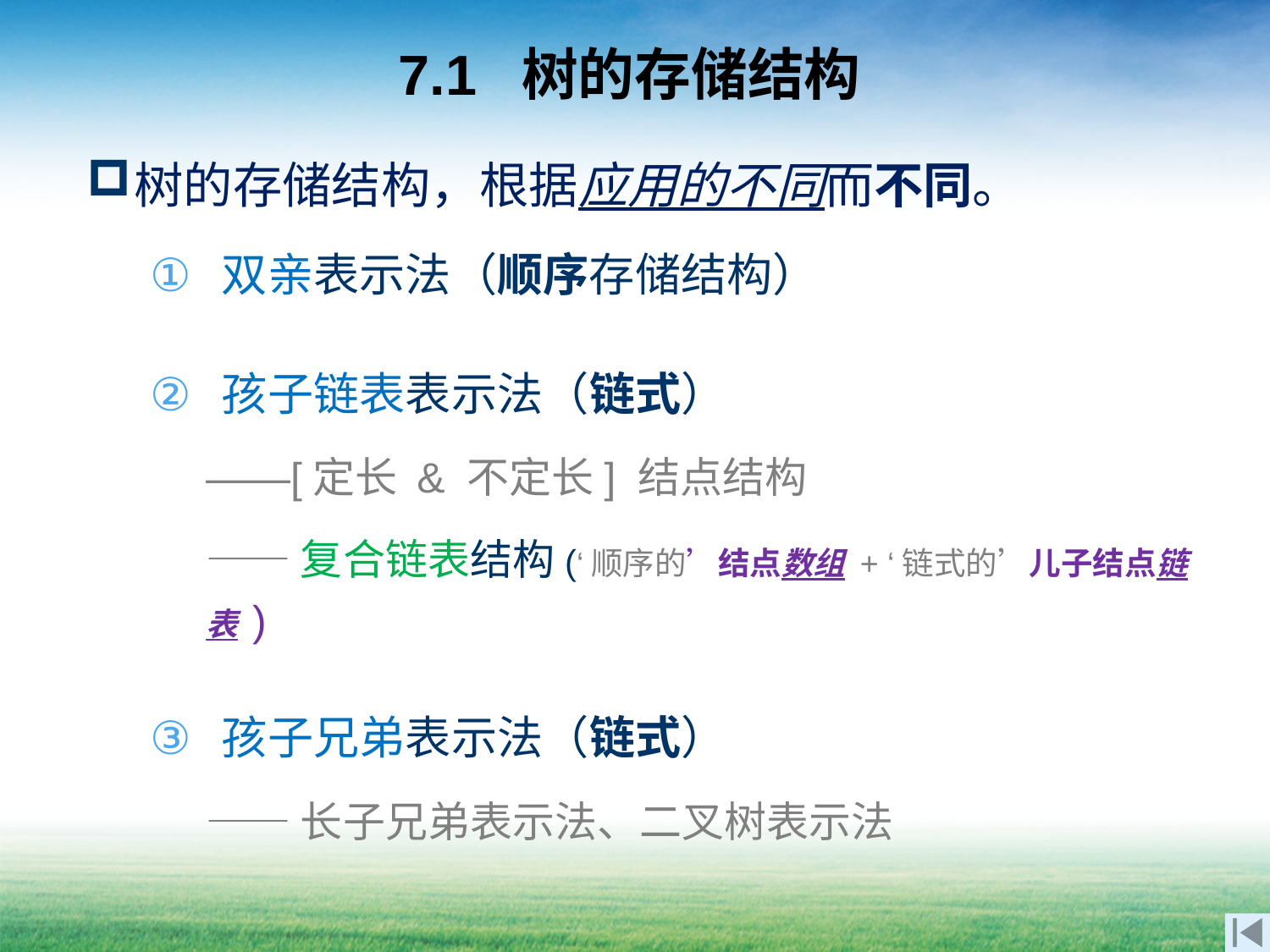

# 7.1  树的存储结构
树的存储结构，根据应用的不同而不同。
双亲表示法（顺序存储结构）
孩子链表表示法（链式）
——[定长 & 不定长] 结点结构
——复合链表结构(‘顺序的’结点数组 + ‘链式的’儿子结点链表 )
孩子兄弟表示法（链式）
——长子兄弟表示法、二叉树表示法